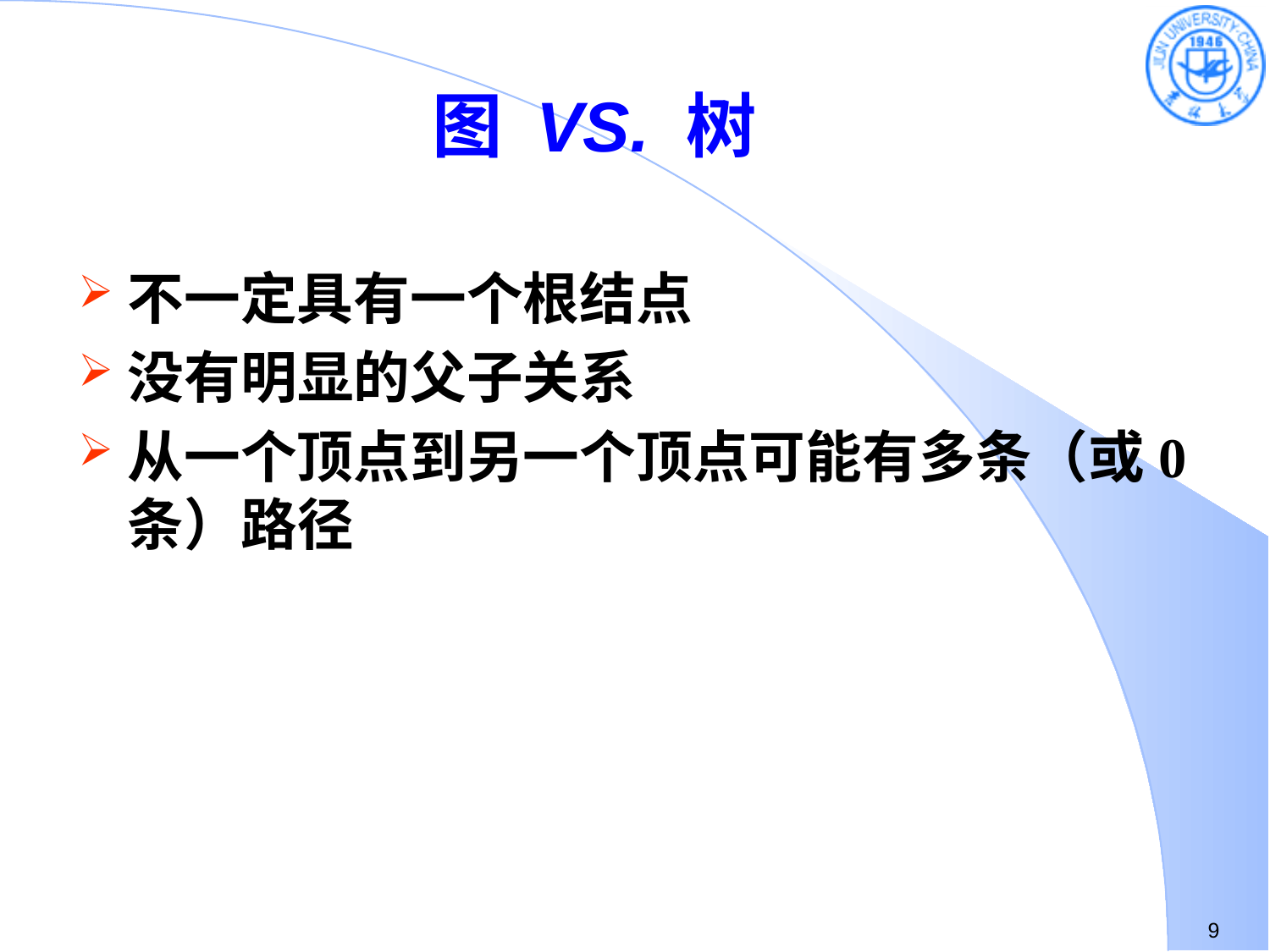

# 图 VS. 树

不一定具有一个根结点
没有明显的父子关系
从一个顶点到另一个顶点可能有多条（或0条）路径